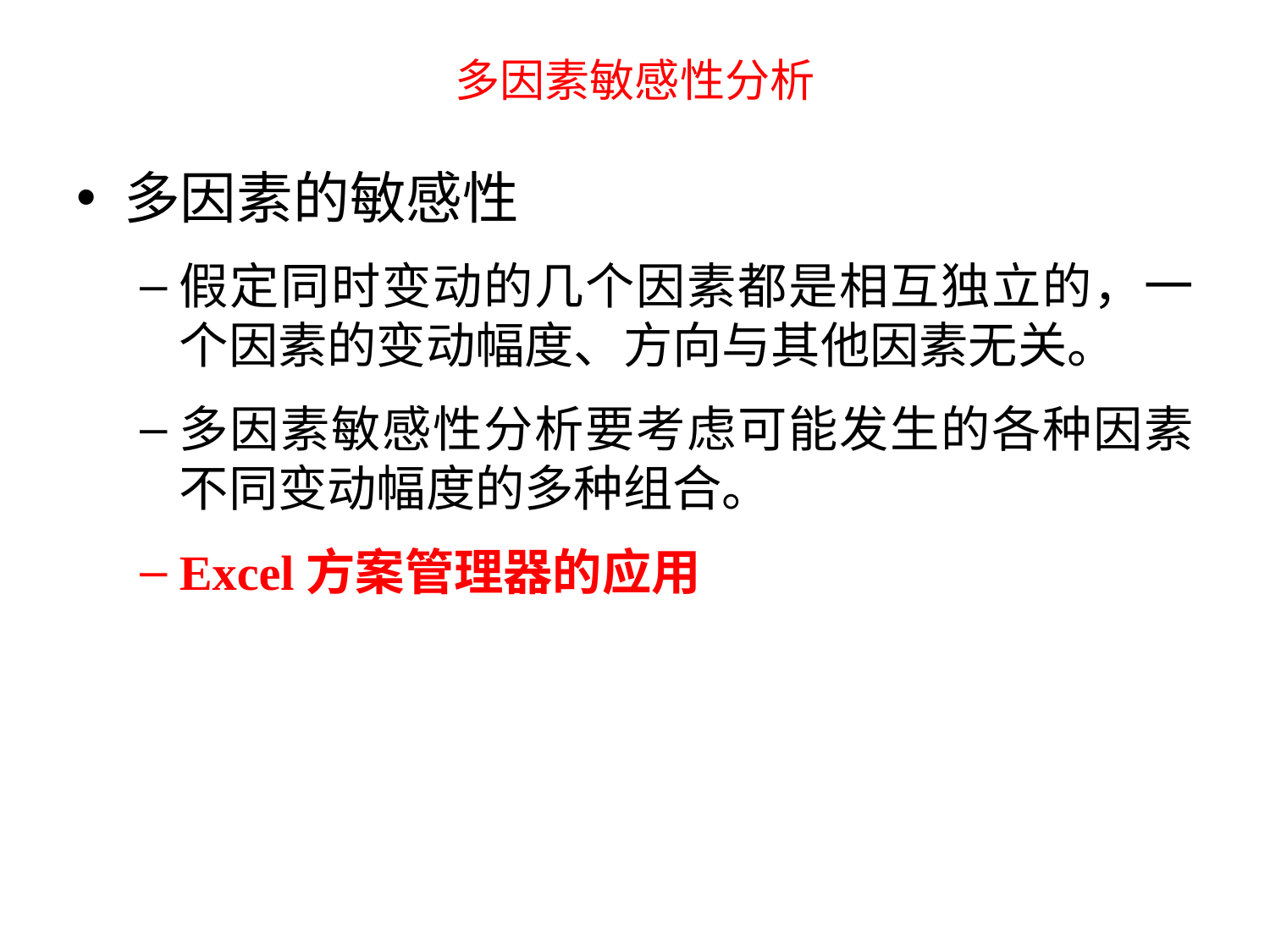

# 多因素敏感性分析
多因素的敏感性
假定同时变动的几个因素都是相互独立的，一个因素的变动幅度、方向与其他因素无关。
多因素敏感性分析要考虑可能发生的各种因素不同变动幅度的多种组合。
Excel方案管理器的应用